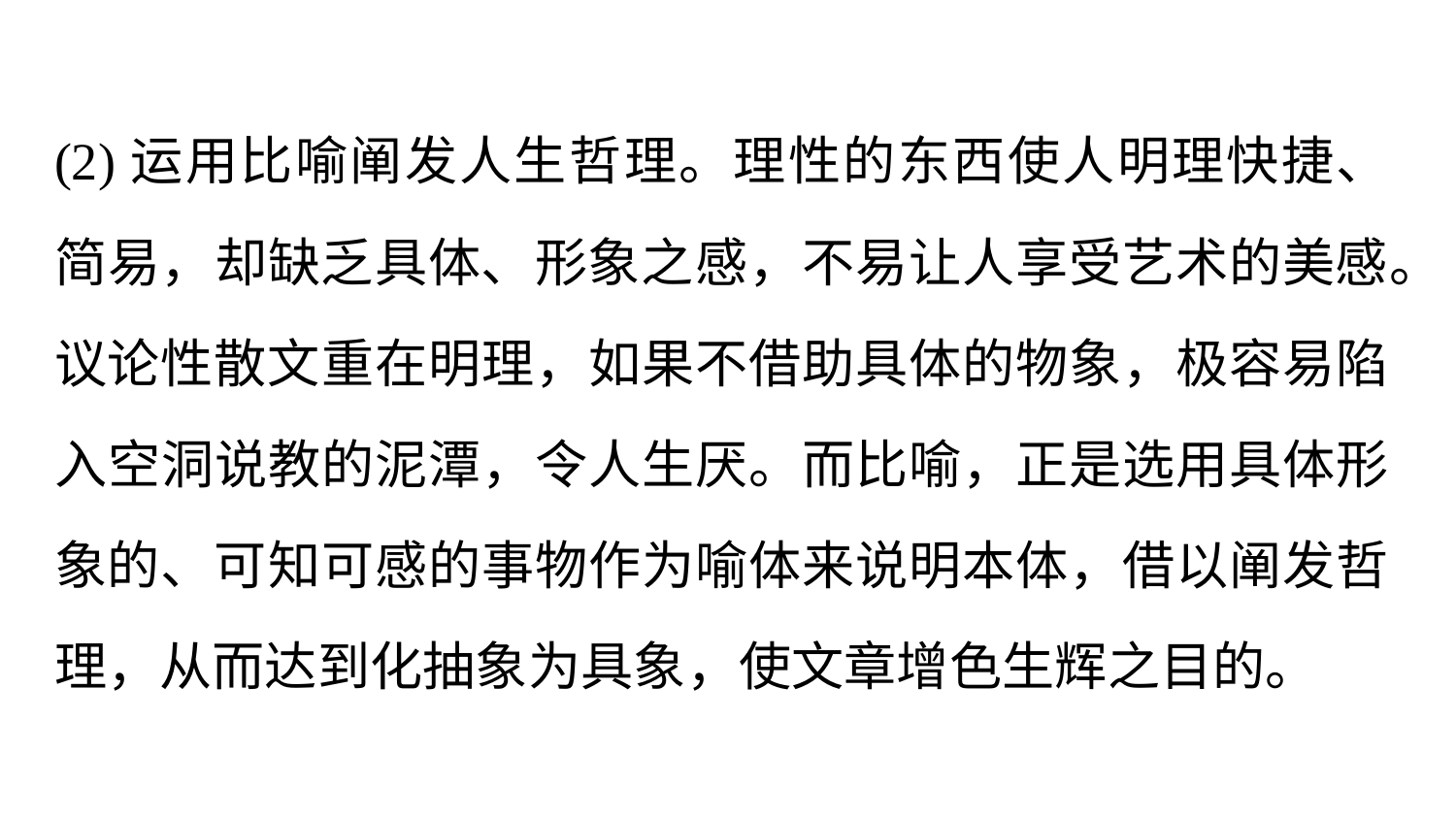

(2)运用比喻阐发人生哲理。理性的东西使人明理快捷、简易，却缺乏具体、形象之感，不易让人享受艺术的美感。议论性散文重在明理，如果不借助具体的物象，极容易陷入空洞说教的泥潭，令人生厌。而比喻，正是选用具体形象的、可知可感的事物作为喻体来说明本体，借以阐发哲理，从而达到化抽象为具象，使文章增色生辉之目的。